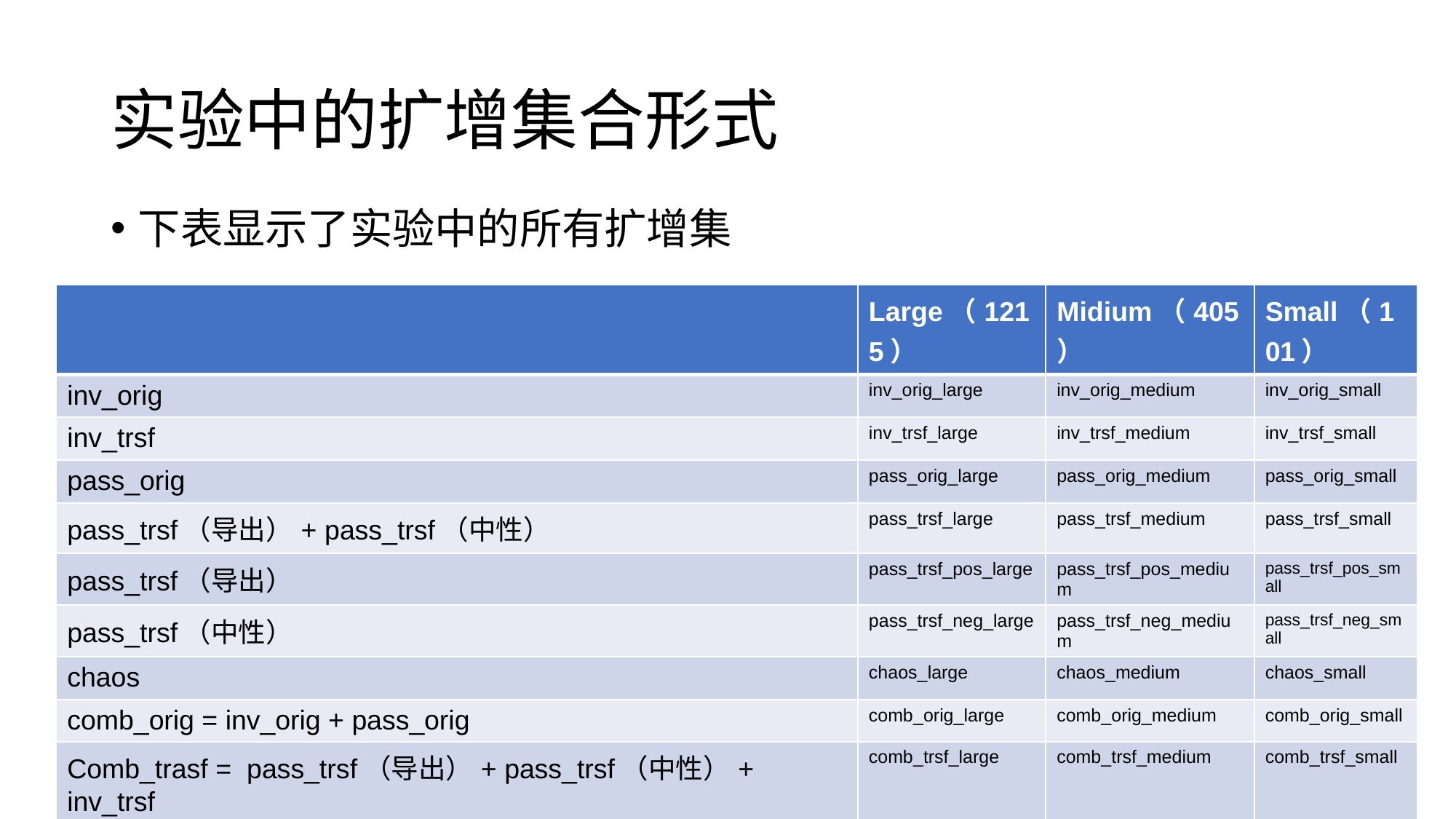

# 实验中的扩增集合形式
下表显示了实验中的所有扩增集
|  | Large（1215） | Midium（405） | Small（101） |
| --- | --- | --- | --- |
| inv\_orig | inv\_orig\_large | inv\_orig\_medium | inv\_orig\_small |
| inv\_trsf | inv\_trsf\_large | inv\_trsf\_medium | inv\_trsf\_small |
| pass\_orig | pass\_orig\_large | pass\_orig\_medium | pass\_orig\_small |
| pass\_trsf（导出）+ pass\_trsf（中性） | pass\_trsf\_large | pass\_trsf\_medium | pass\_trsf\_small |
| pass\_trsf（导出） | pass\_trsf\_pos\_large | pass\_trsf\_pos\_medium | pass\_trsf\_pos\_small |
| pass\_trsf（中性） | pass\_trsf\_neg\_large | pass\_trsf\_neg\_medium | pass\_trsf\_neg\_small |
| chaos | chaos\_large | chaos\_medium | chaos\_small |
| comb\_orig = inv\_orig + pass\_orig | comb\_orig\_large | comb\_orig\_medium | comb\_orig\_small |
| Comb\_trasf = pass\_trsf（导出）+ pass\_trsf（中性）+ inv\_trsf | comb\_trsf\_large | comb\_trsf\_medium | comb\_trsf\_small |
| Comb\_trsf\_neg = pass\_trsf（中性）+ inv\_trsf | comb\_trsf\_neg\_large | comb\_trsf\_neg\_medium | comb\_trsf\_neg\_small |